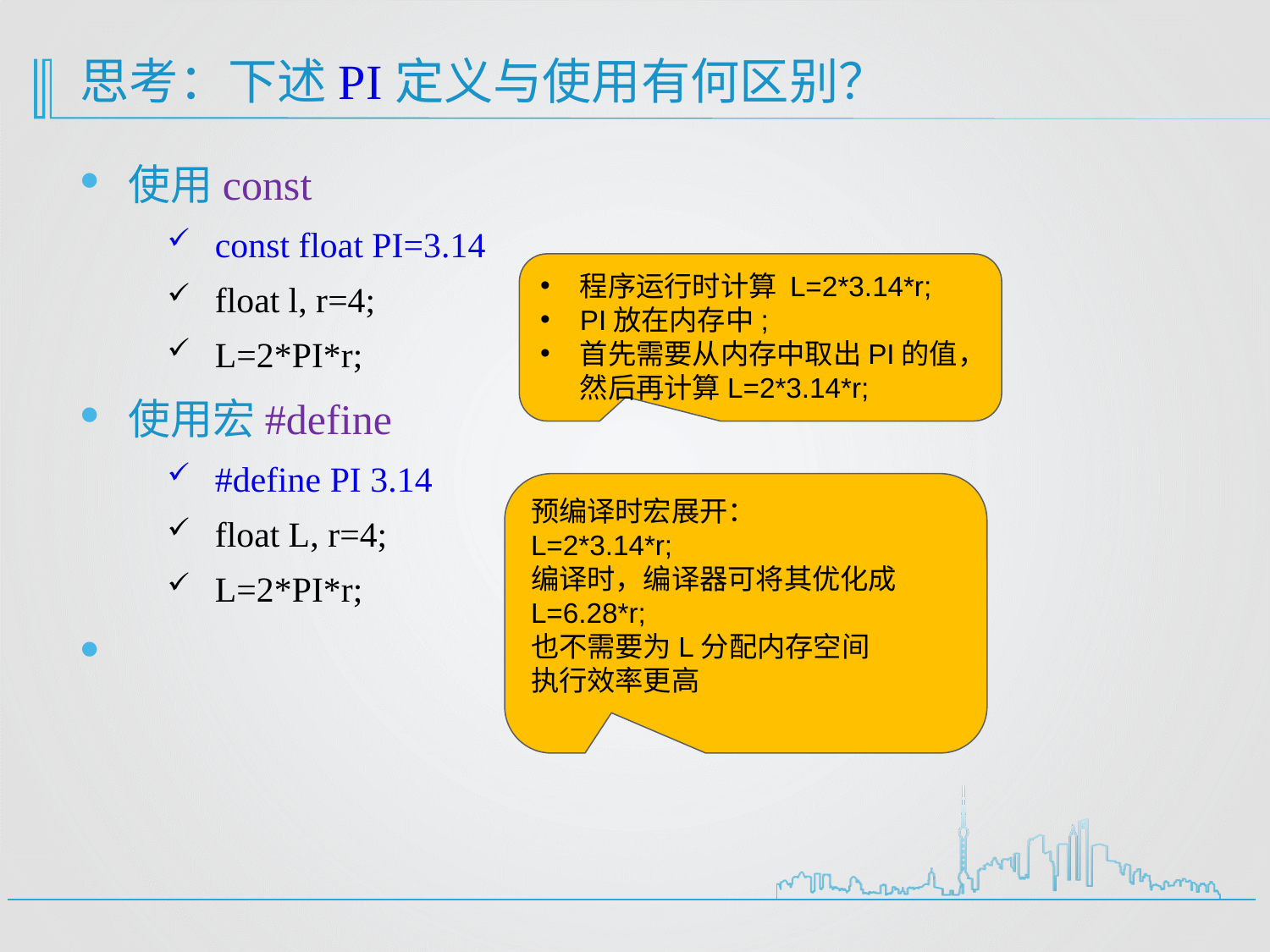

# 思考：下述PI定义与使用有何区别？
使用const
const float PI=3.14
float l, r=4;
L=2*PI*r;
使用宏#define
#define PI 3.14
float L, r=4;
L=2*PI*r;

程序运行时计算 L=2*3.14*r;
PI放在内存中;
首先需要从内存中取出PI的值，然后再计算L=2*3.14*r;

预编译时宏展开：
L=2*3.14*r;
编译时，编译器可将其优化成
L=6.28*r;
也不需要为L分配内存空间
执行效率更高